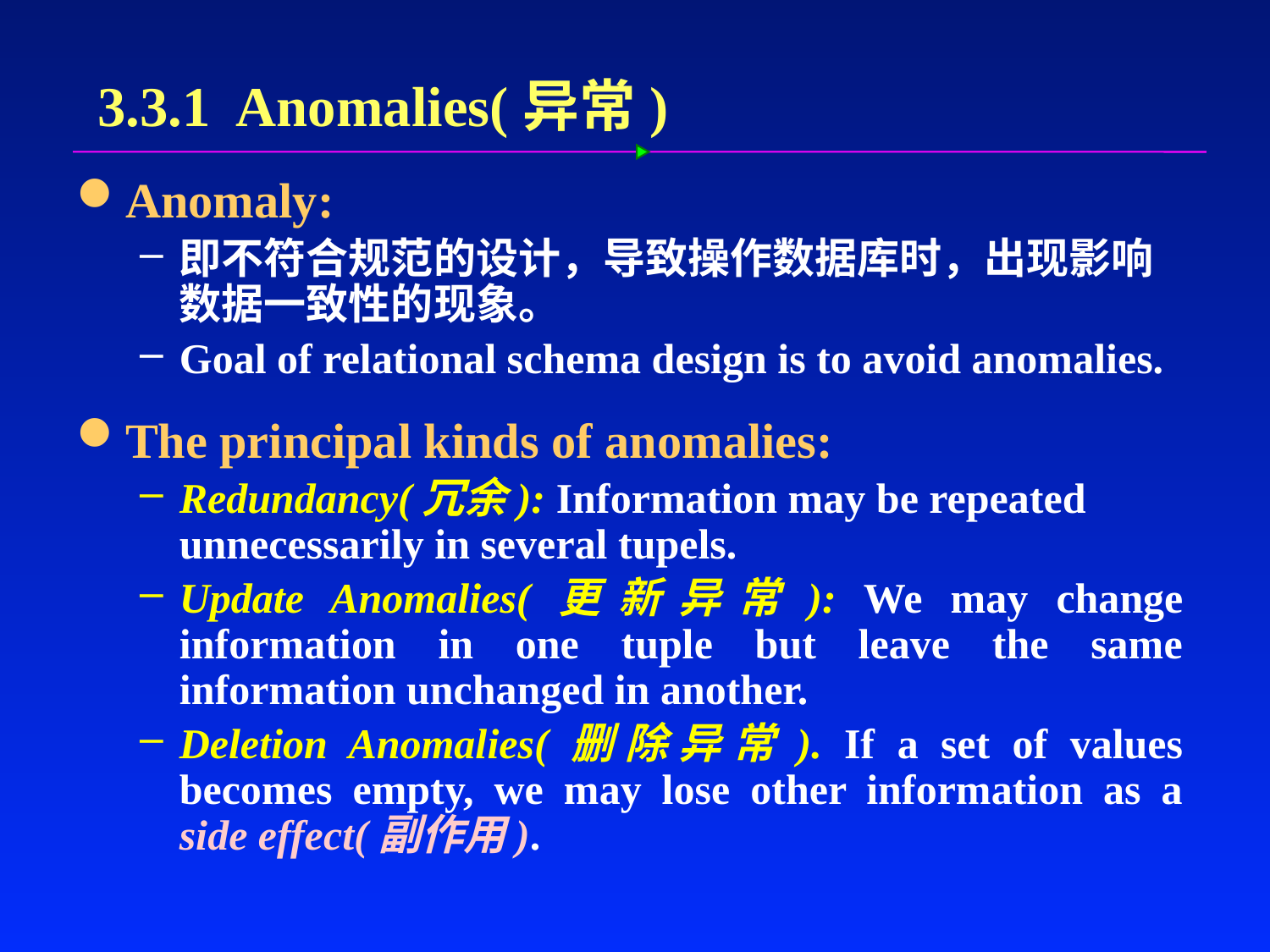

# 3.3.1  Anomalies(异常)

Anomaly:
即不符合规范的设计，导致操作数据库时，出现影响数据一致性的现象。
Goal of relational schema design is to avoid anomalies.

The principal kinds of anomalies:
Redundancy(冗余): Information may be repeated unnecessarily in several tupels.
Update Anomalies(更新异常): We may change information in one tuple but leave the same information unchanged in another.
Deletion Anomalies(删除异常). If a set of values becomes empty, we may lose other information as a side effect(副作用).